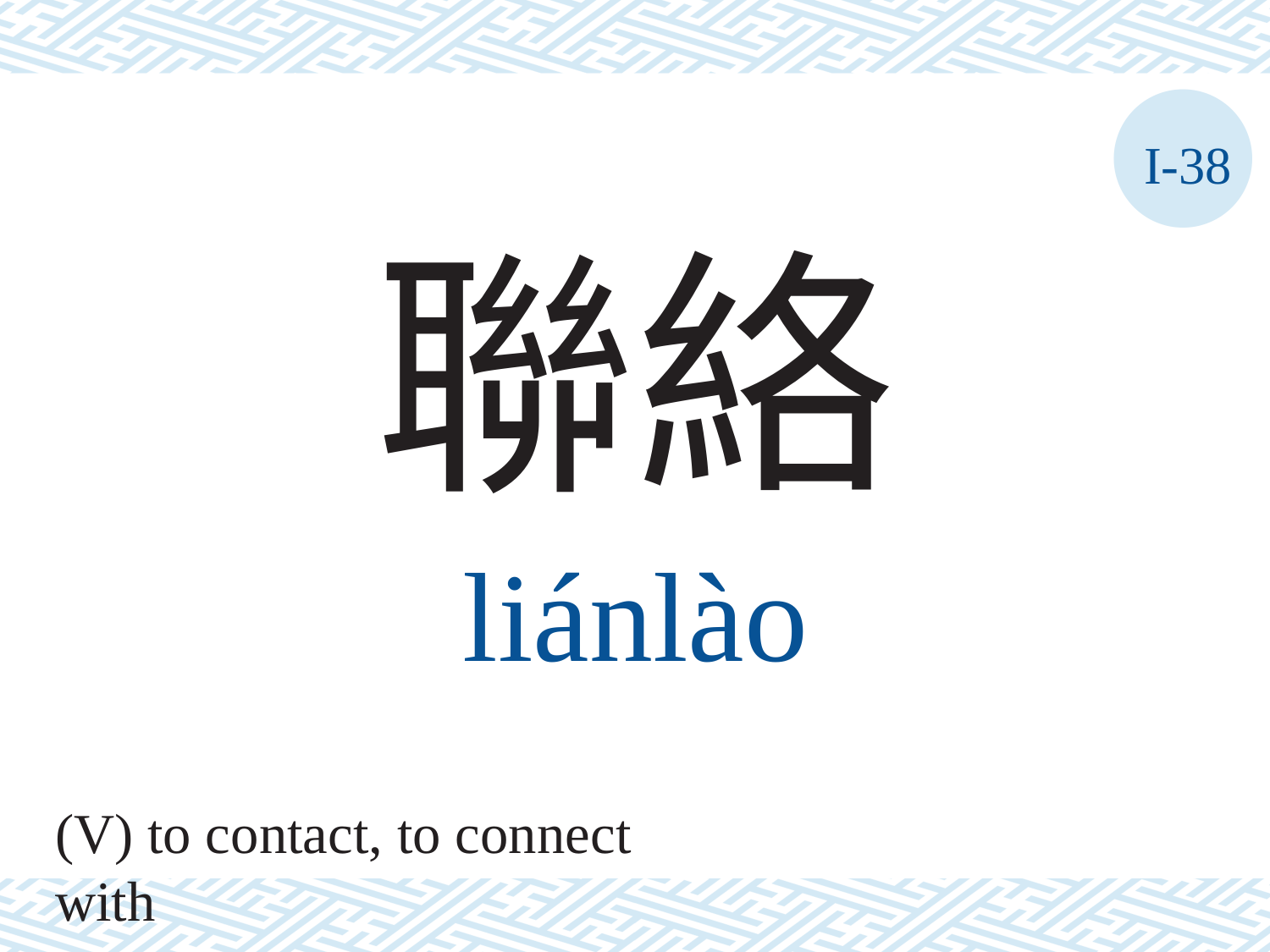

I-38
聯絡
liánlào
(V) to contact, to connect with